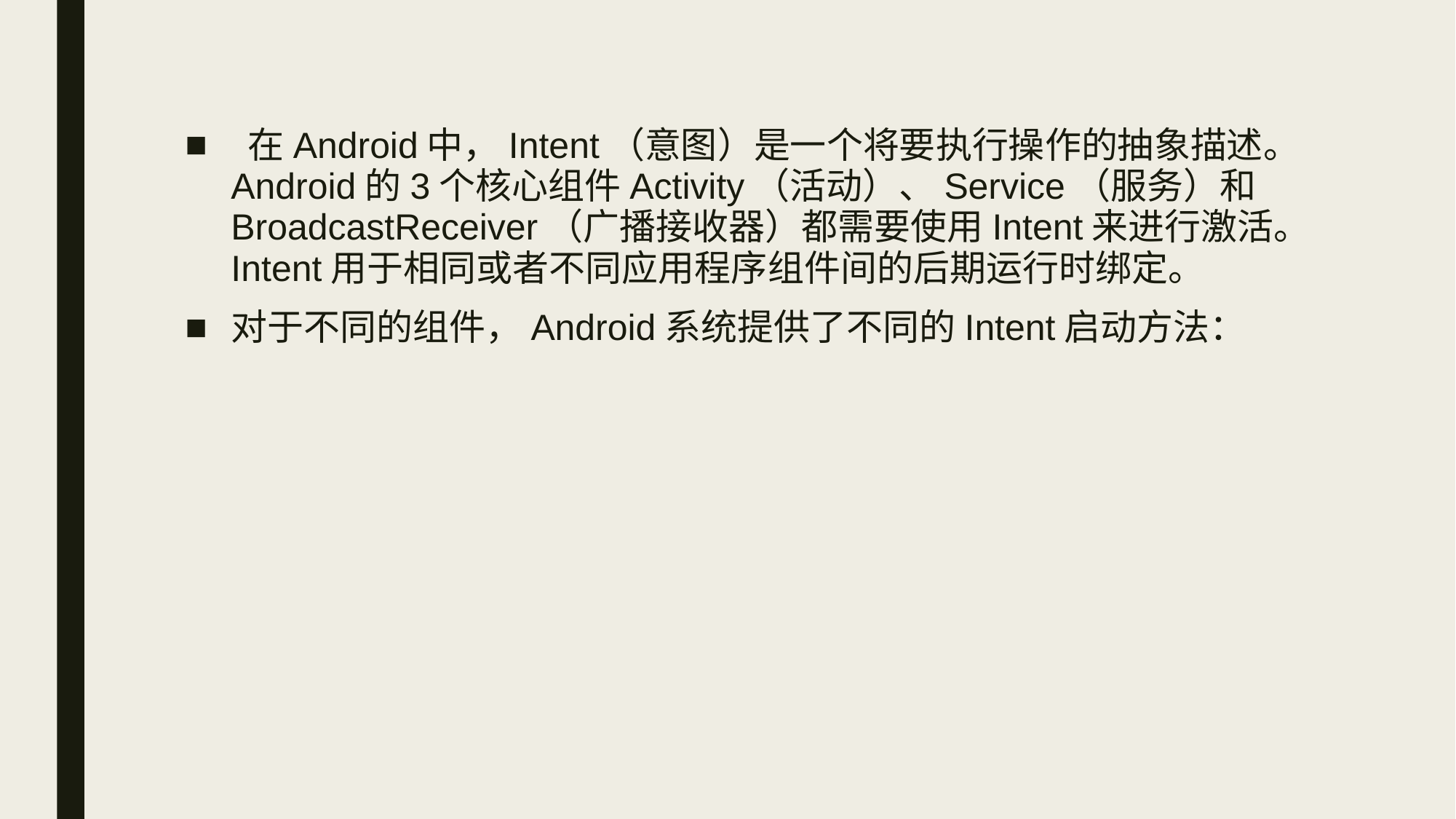

在Android中，Intent（意图）是一个将要执行操作的抽象描述。Android的3个核心组件Activity（活动）、Service（服务）和BroadcastReceiver（广播接收器）都需要使用Intent来进行激活。Intent用于相同或者不同应用程序组件间的后期运行时绑定。
对于不同的组件，Android系统提供了不同的Intent启动方法：